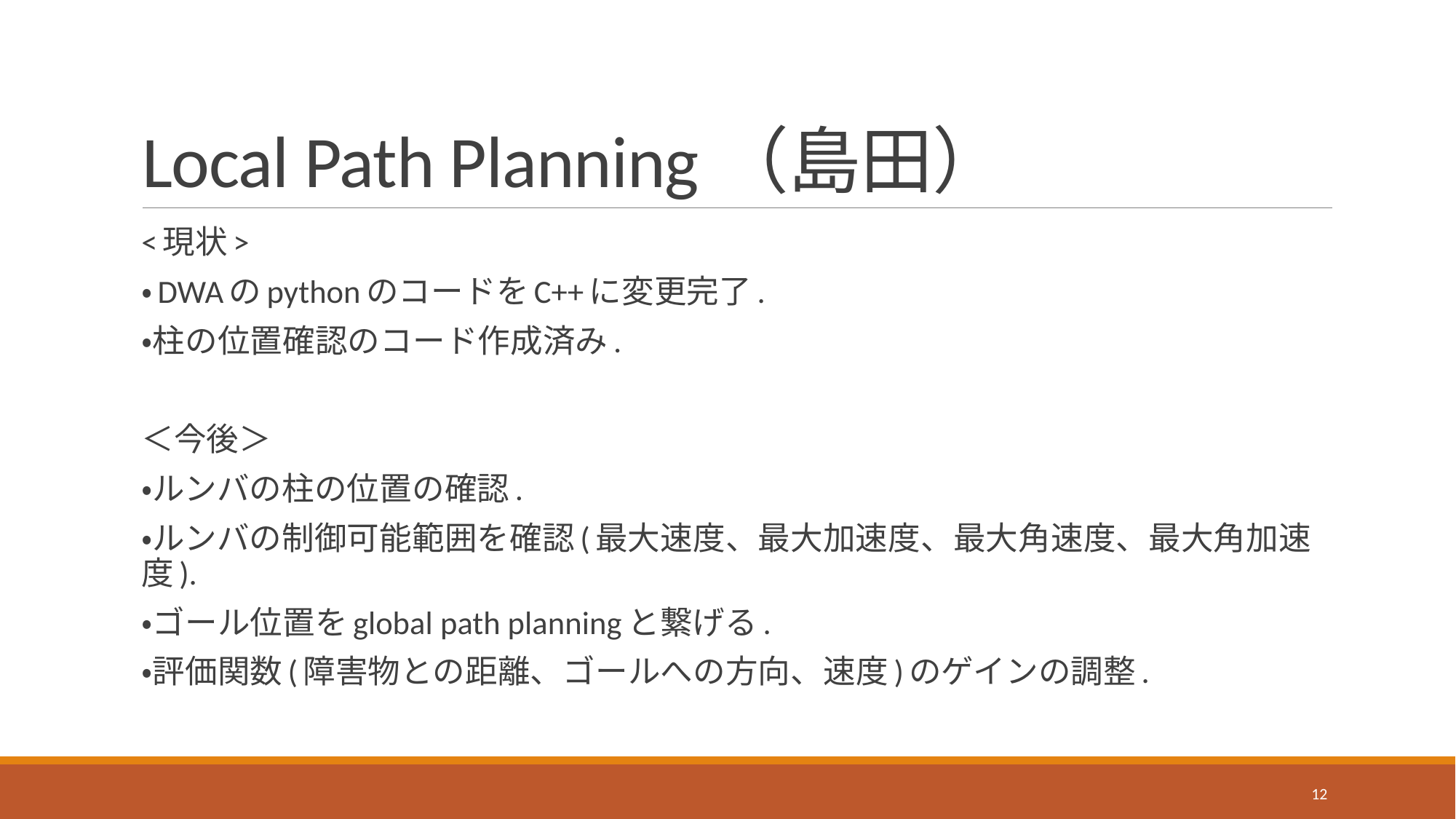

# Local Path Planning（島田）
<現状>
・DWAのpythonのコードをC++に変更完了.
・柱の位置確認のコード作成済み.

＜今後＞
・ルンバの柱の位置の確認.
・ルンバの制御可能範囲を確認(最大速度、最大加速度、最大角速度、最大角加速度).
・ゴール位置をglobal path planningと繋げる.
・評価関数(障害物との距離、ゴールへの方向、速度)のゲインの調整.

12